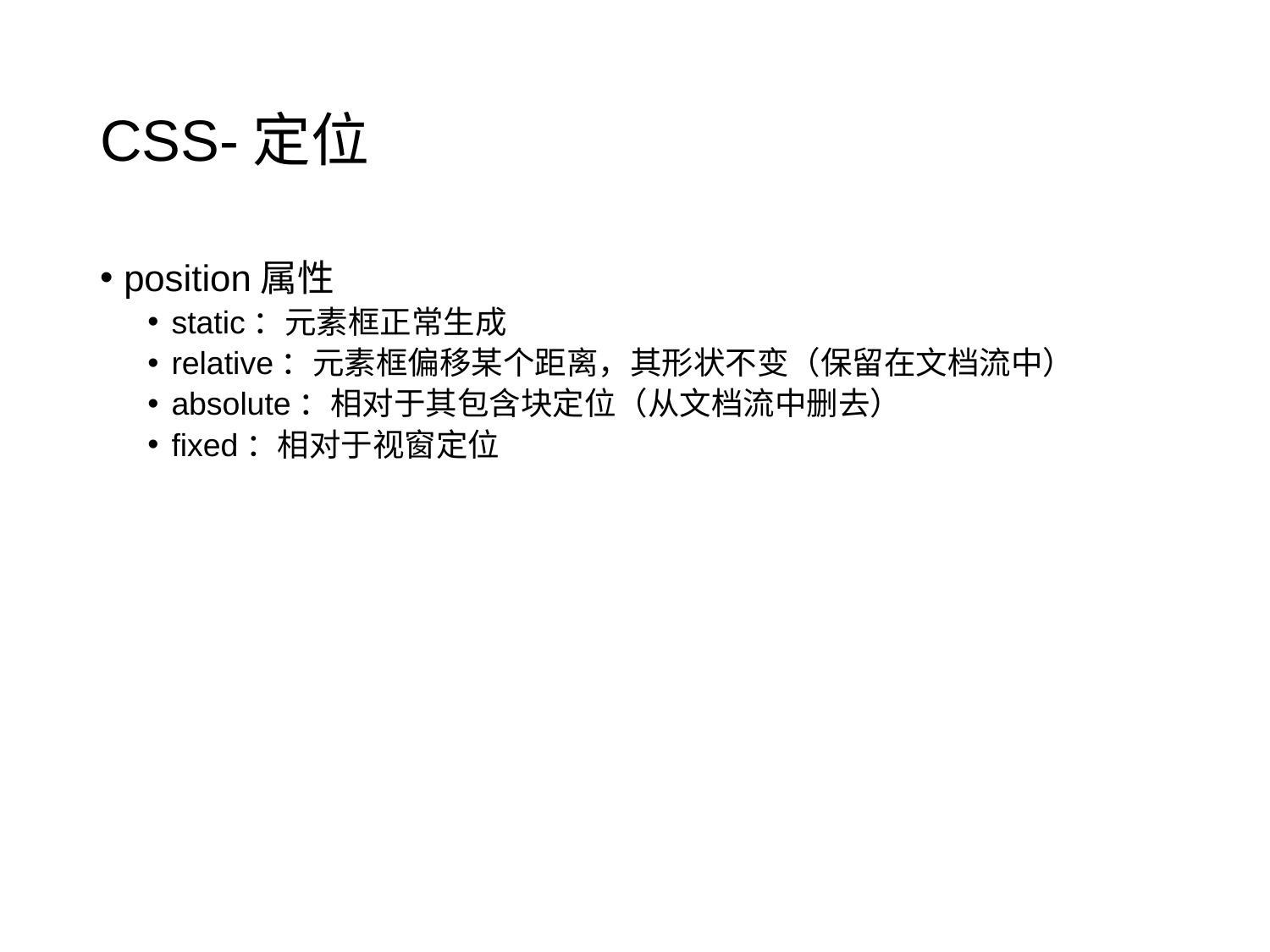

# CSS-定位
position属性
static：元素框正常生成
relative：元素框偏移某个距离，其形状不变（保留在文档流中）
absolute：相对于其包含块定位（从文档流中删去）
fixed：相对于视窗定位